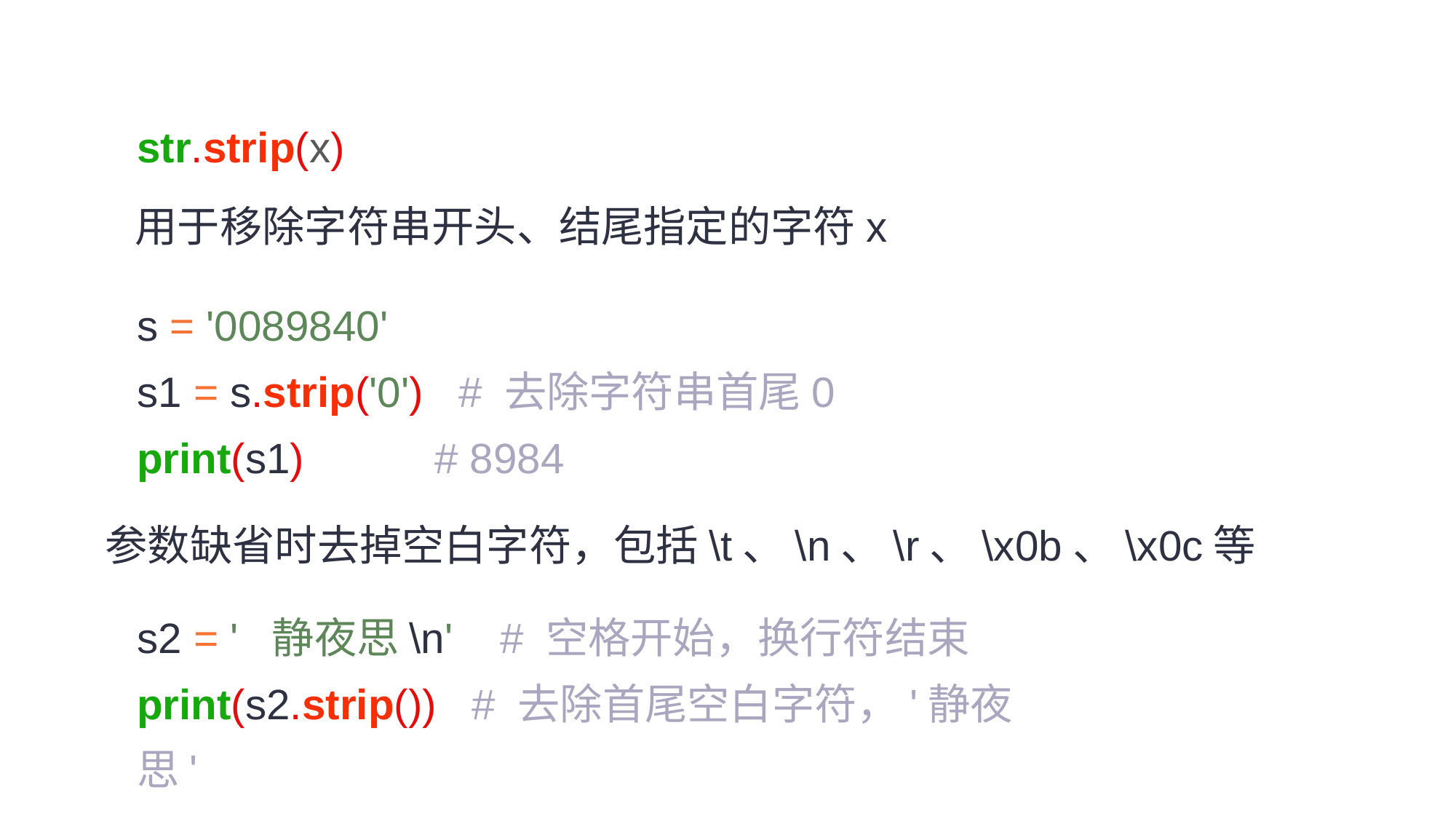

str.strip(x)
用于移除字符串开头、结尾指定的字符x
s = '0089840'
s1 = s.strip('0')   # 去除字符串首尾0
print(s1)           # 8984
参数缺省时去掉空白字符，包括\t、\n、\r、\x0b、\x0c等
s2 = '  静夜思\n'    # 空格开始，换行符结束
print(s2.strip())   # 去除首尾空白字符，'静夜思'